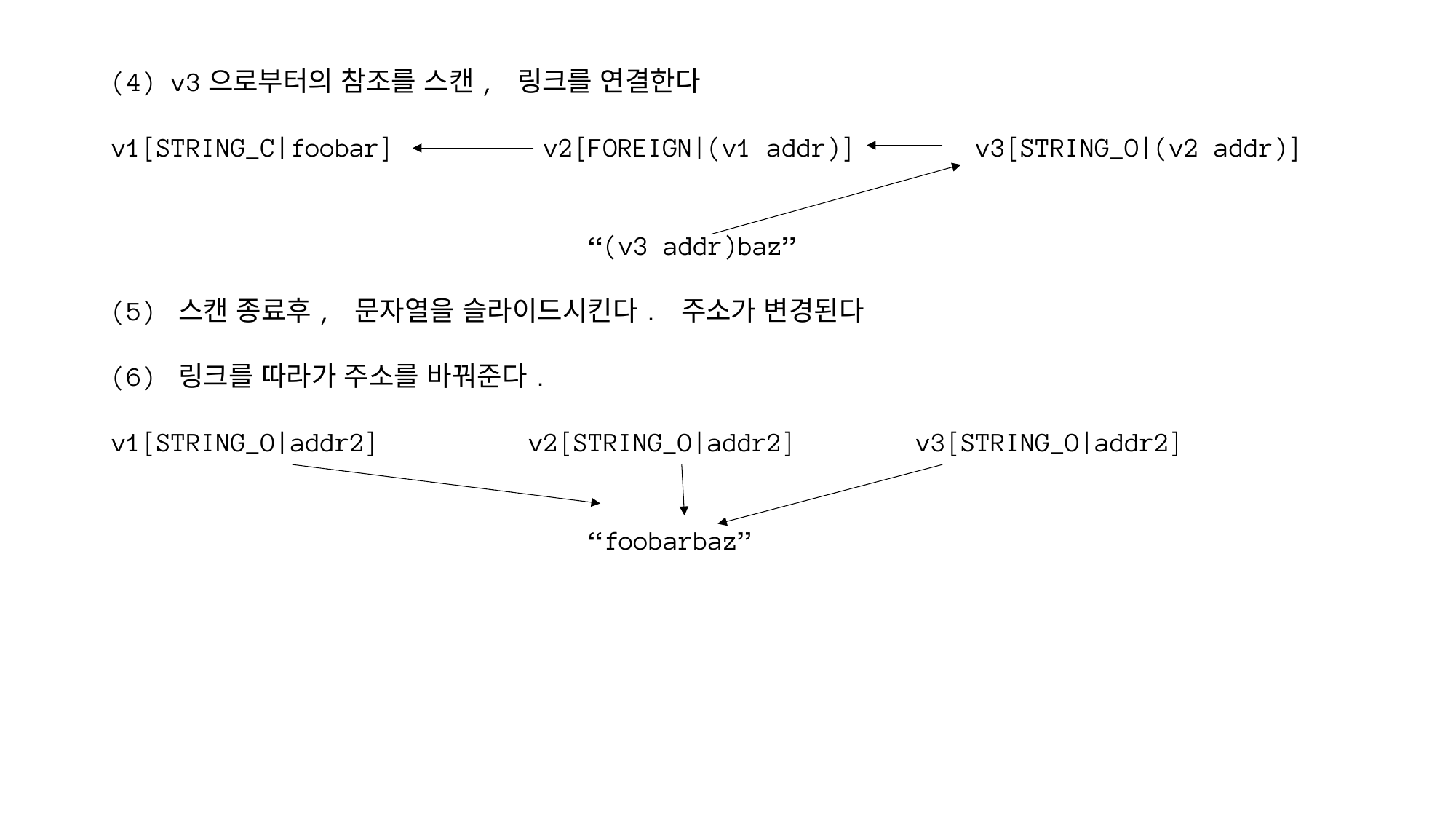

(4) v3으로부터의 참조를 스캔, 링크를 연결한다

v1[STRING_C|foobar]          v2[FOREIGN|(v1 addr)]        v3[STRING_O|(v2 addr)]

                                “(v3 addr)baz”

(5) 스캔 종료후, 문자열을 슬라이드시킨다. 주소가 변경된다

(6) 링크를 따라가 주소를 바꿔준다.

v1[STRING_O|addr2]          v2[STRING_O|addr2]        v3[STRING_O|addr2]

                                “foobarbaz”